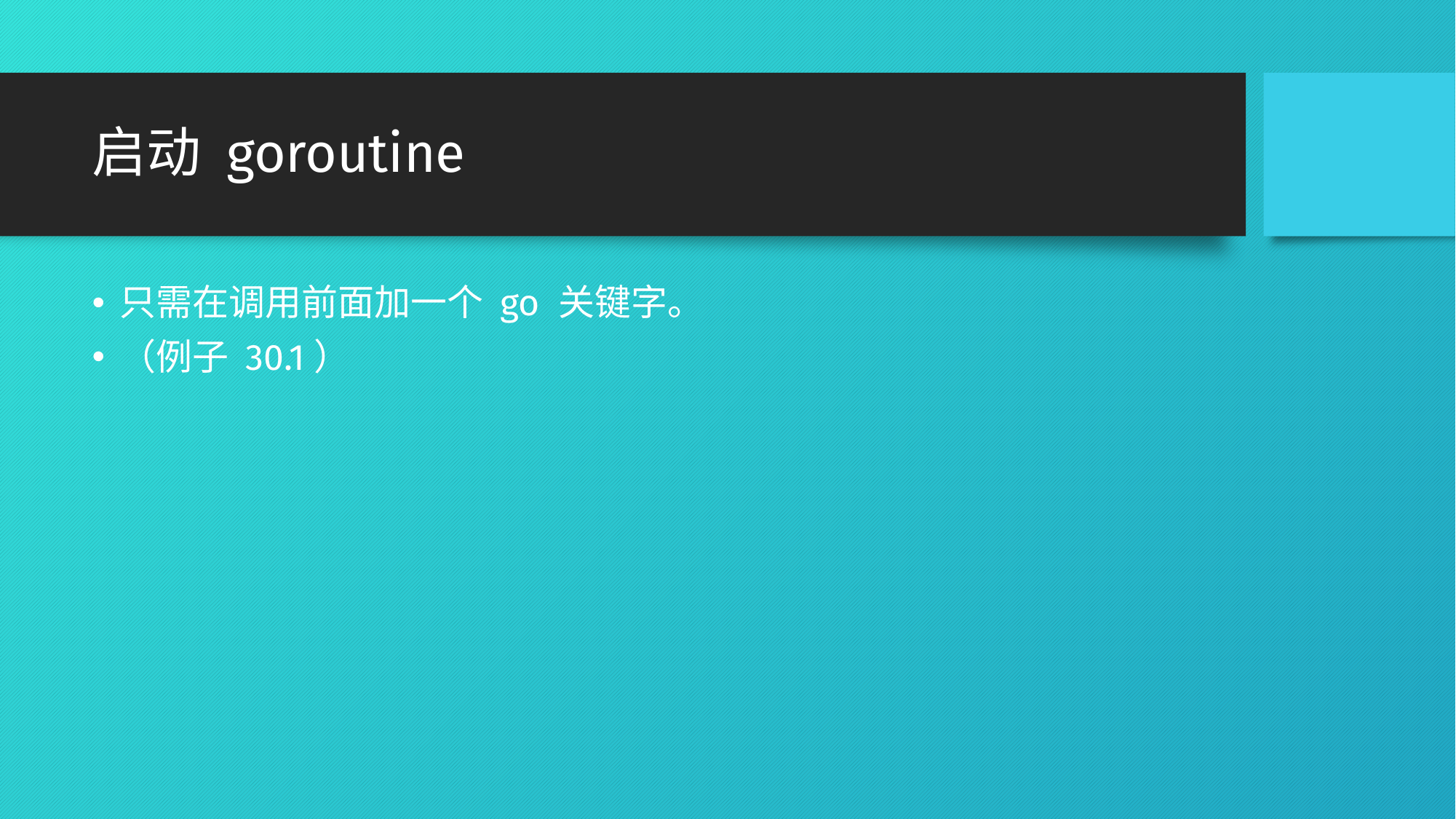

# 启动 goroutine
只需在调用前面加一个 go 关键字。
（例子 30.1）